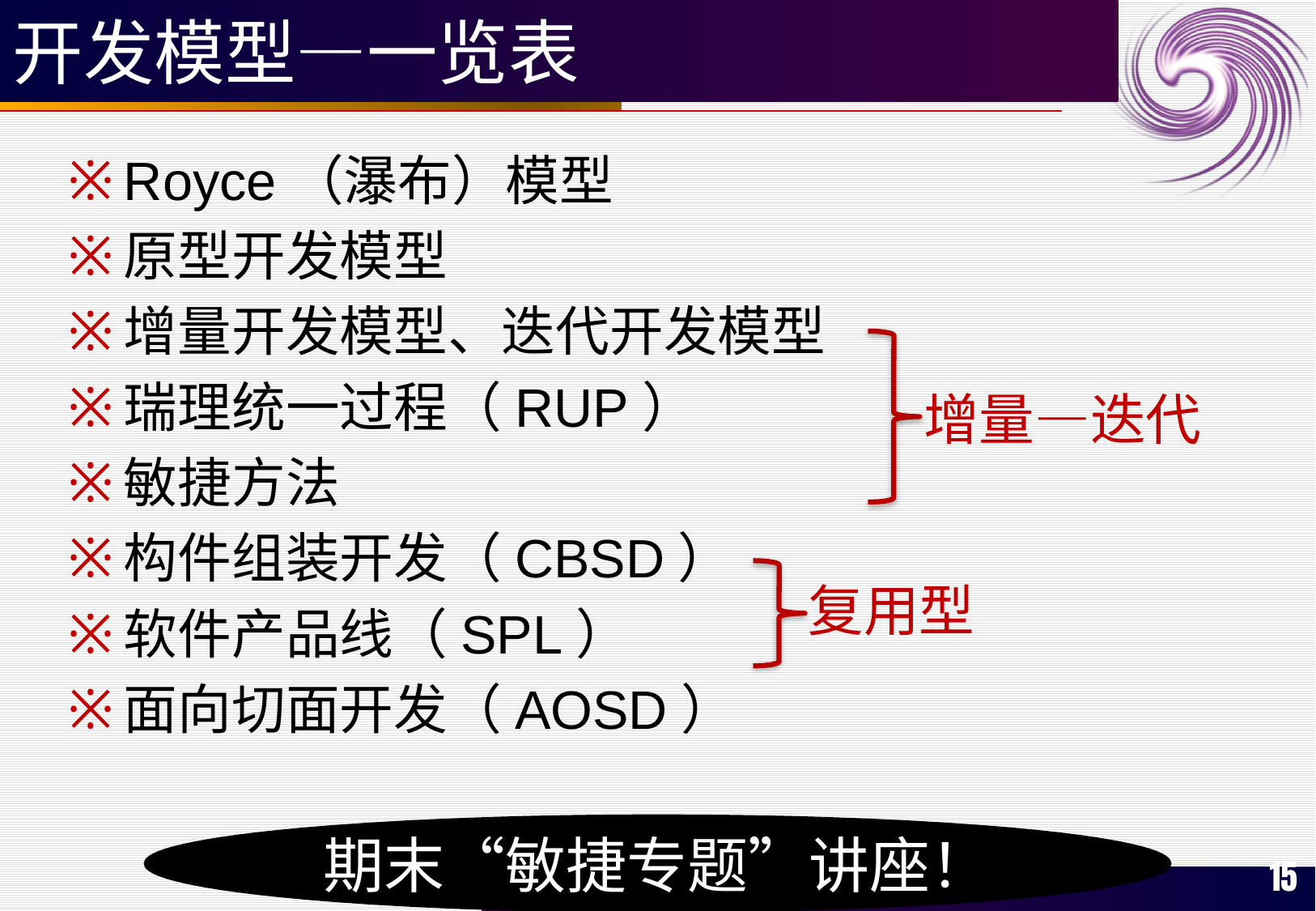

# 开发模型—一览表
Royce（瀑布）模型
原型开发模型
增量开发模型、迭代开发模型
瑞理统一过程（RUP）
敏捷方法
构件组装开发（CBSD）
软件产品线（SPL）
面向切面开发（AOSD）

增量—迭代

复用型
期末“敏捷专题”讲座！
15